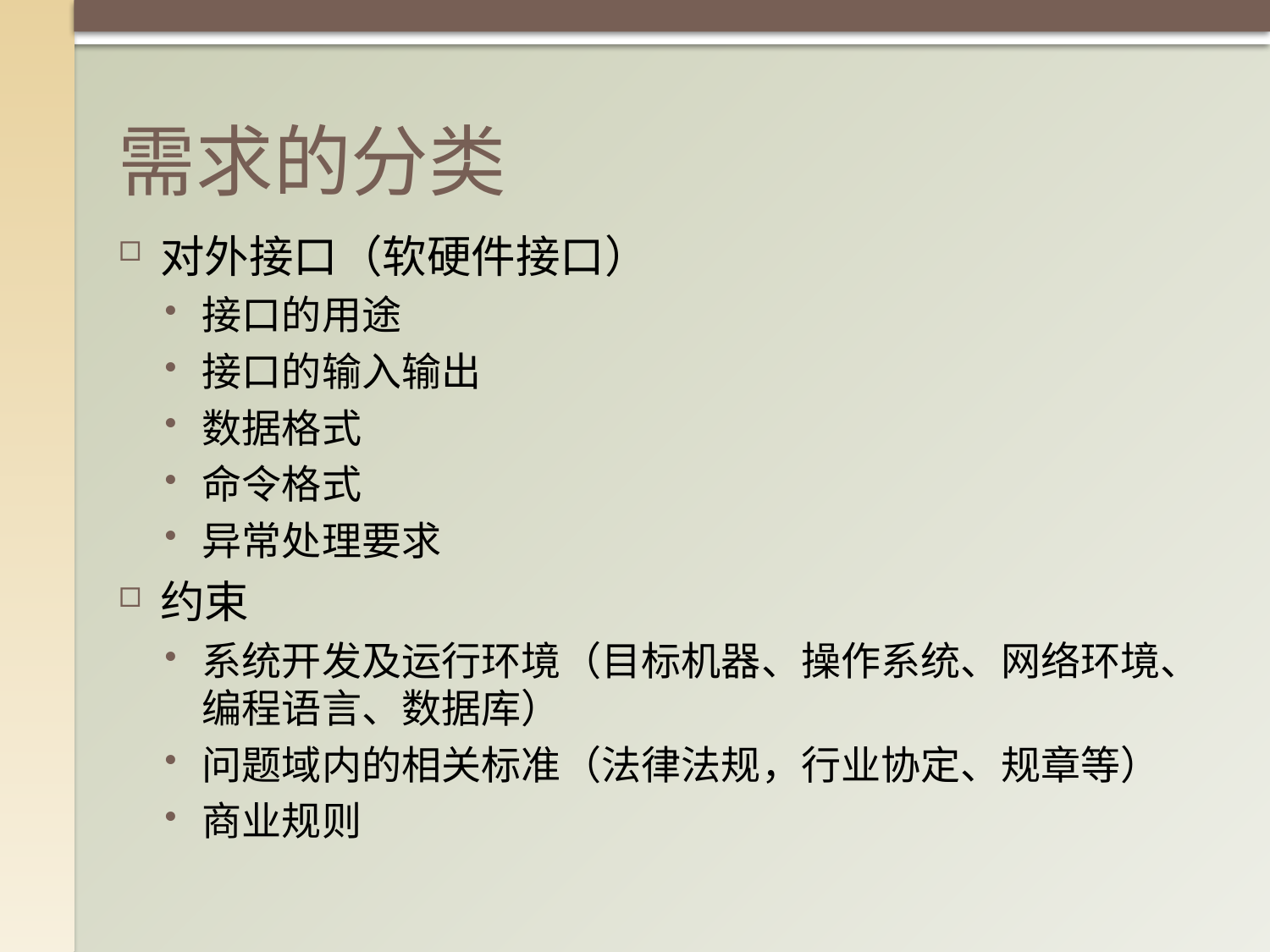

# 需求的分类
对外接口（软硬件接口）
接口的用途
接口的输入输出
数据格式
命令格式
异常处理要求
约束
系统开发及运行环境（目标机器、操作系统、网络环境、编程语言、数据库）
问题域内的相关标准（法律法规，行业协定、规章等）
商业规则